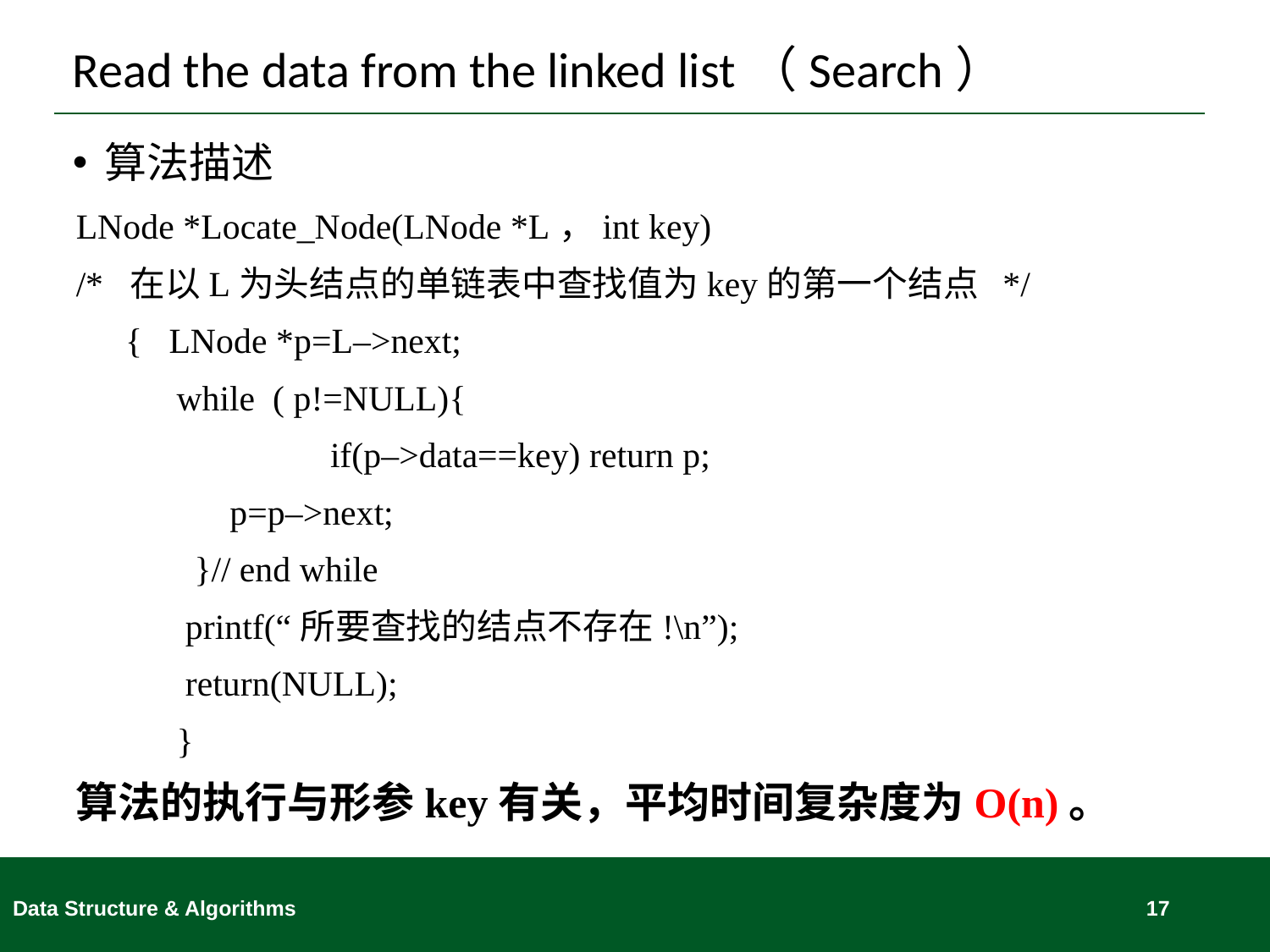

# Read the data from the linked list（Search）
算法描述

LNode *Locate_Node(LNode *L，int key)
/*  在以L为头结点的单链表中查找值为key的第一个结点  */
{   LNode *p=L–>next;
while  ( p!=NULL){
	   if(p–>data==key) return p;
      p=p–>next;
  }// end while
 printf(“所要查找的结点不存在!\n”);
 return(NULL);
}
算法的执行与形参key有关，平均时间复杂度为O(n)。
Data Structure & Algorithms
17